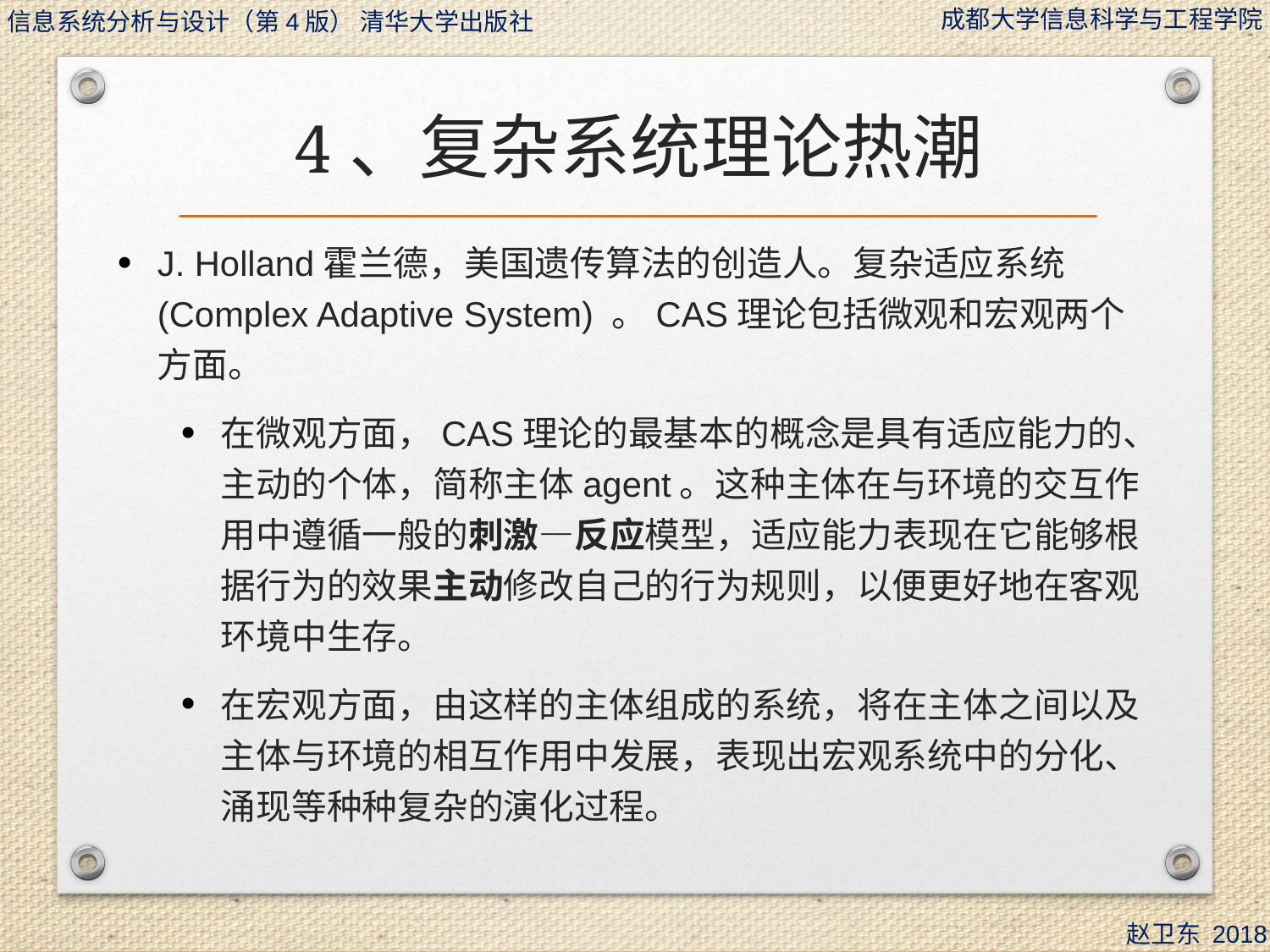

# 4、复杂系统理论热潮
J. Holland霍兰德，美国遗传算法的创造人。复杂适应系统(Complex Adaptive System) 。CAS理论包括微观和宏观两个方面。
在微观方面，CAS理论的最基本的概念是具有适应能力的、主动的个体，简称主体agent。这种主体在与环境的交互作用中遵循一般的刺激—反应模型，适应能力表现在它能够根据行为的效果主动修改自己的行为规则，以便更好地在客观环境中生存。
在宏观方面，由这样的主体组成的系统，将在主体之间以及主体与环境的相互作用中发展，表现出宏观系统中的分化、涌现等种种复杂的演化过程。